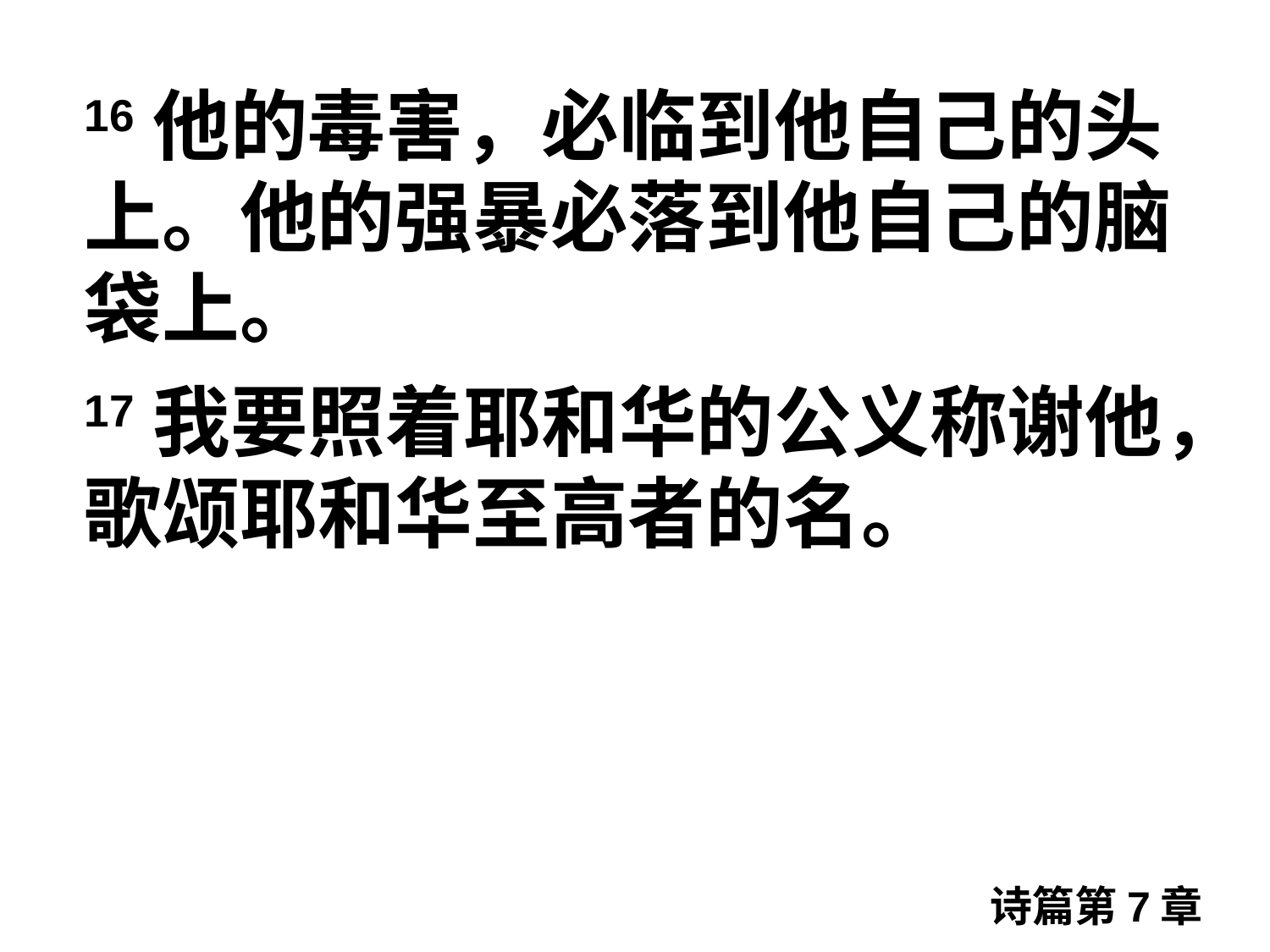

16他的毒害，必临到他自己的头上。他的强暴必落到他自己的脑袋上。
17我要照着耶和华的公义称谢他，歌颂耶和华至高者的名。
诗篇第7章